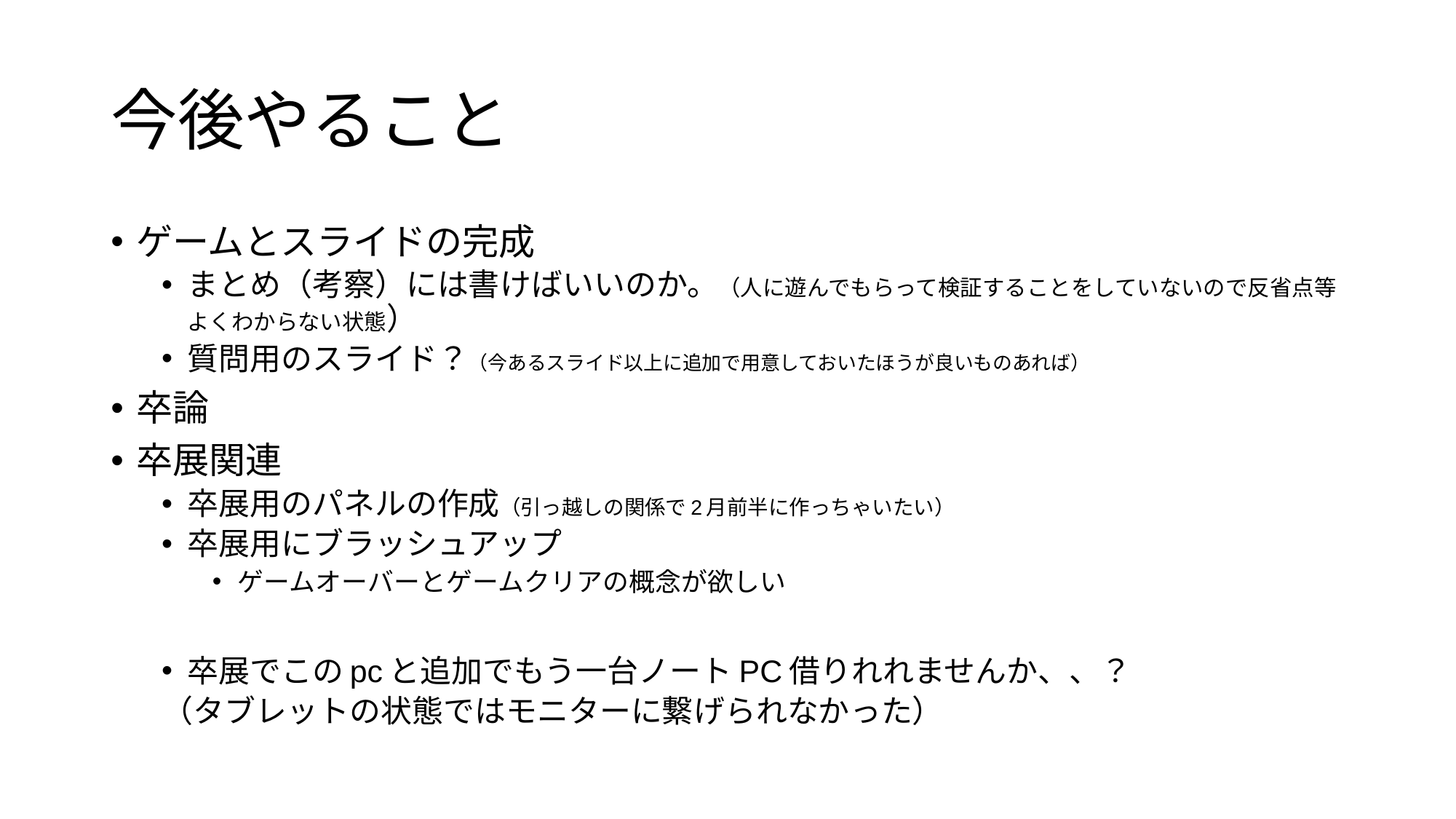

# 今後やること
ゲームとスライドの完成
まとめ（考察）には書けばいいのか。（人に遊んでもらって検証することをしていないので反省点等よくわからない状態）
質問用のスライド？（今あるスライド以上に追加で用意しておいたほうが良いものあれば）
卒論
卒展関連
卒展用のパネルの作成（引っ越しの関係で2月前半に作っちゃいたい）
卒展用にブラッシュアップ
ゲームオーバーとゲームクリアの概念が欲しい

卒展でこのpcと追加でもう一台ノートPC借りれれませんか、、？
（タブレットの状態ではモニターに繋げられなかった）